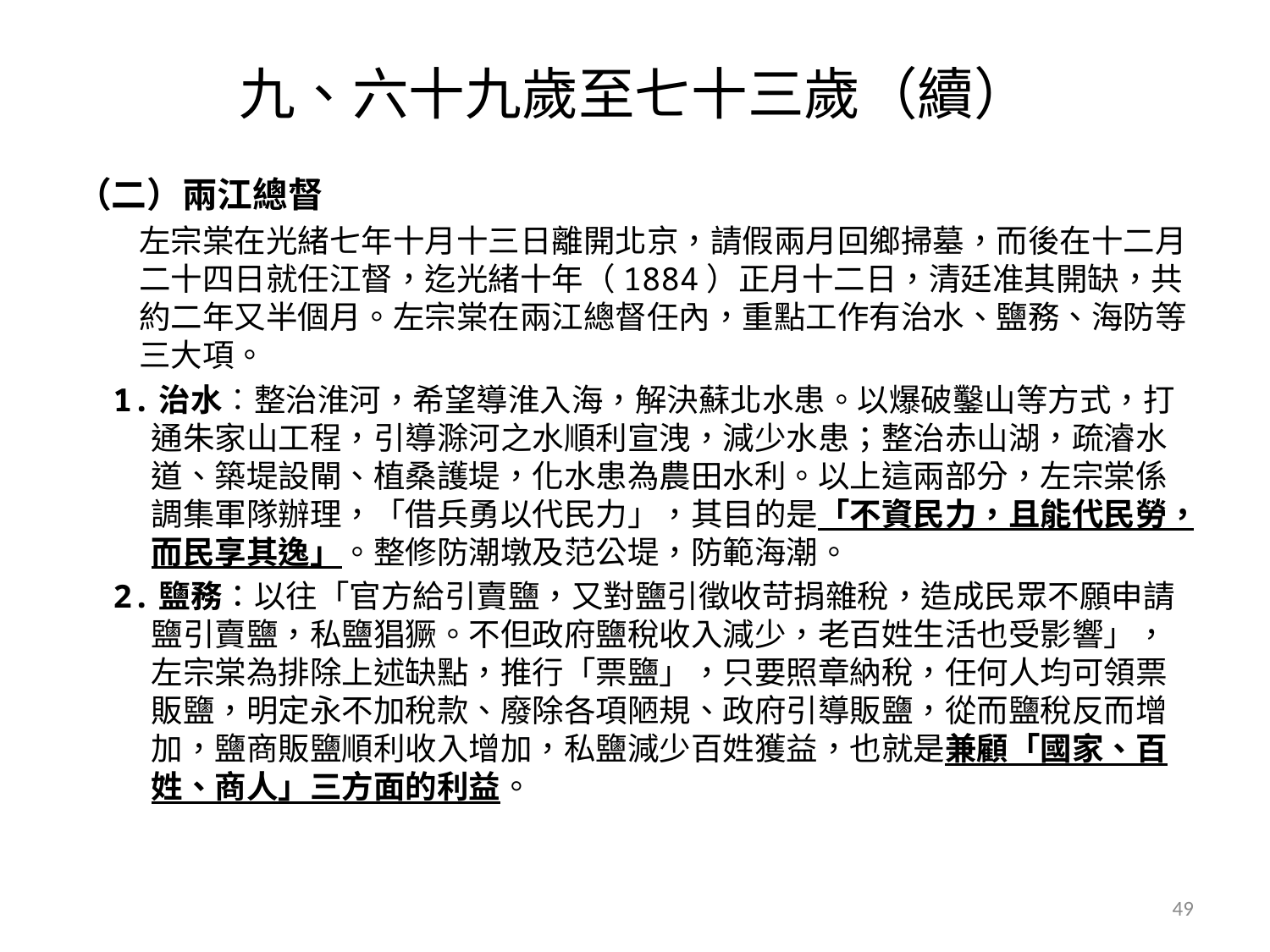

# 九、六十九歲至七十三歲（續）
（二）兩江總督
左宗棠在光緒七年十月十三日離開北京，請假兩月回鄉掃墓，而後在十二月二十四日就任江督，迄光緒十年（1884）正月十二日，清廷准其開缺，共約二年又半個月。左宗棠在兩江總督任內，重點工作有治水、鹽務、海防等三大項。
1.治水︰整治淮河，希望導淮入海，解決蘇北水患。以爆破鑿山等方式，打通朱家山工程，引導滁河之水順利宣洩，減少水患；整治赤山湖，疏濬水道、築堤設閘、植桑護堤，化水患為農田水利。以上這兩部分，左宗棠係調集軍隊辦理，「借兵勇以代民力」，其目的是「不資民力，且能代民勞，而民享其逸」。整修防潮墩及范公堤，防範海潮。
2.鹽務：以往「官方給引賣鹽，又對鹽引徵收苛捐雜稅，造成民眾不願申請鹽引賣鹽，私鹽猖獗。不但政府鹽稅收入減少，老百姓生活也受影響」，左宗棠為排除上述缺點，推行「票鹽」，只要照章納稅，任何人均可領票販鹽，明定永不加稅款、廢除各項陋規、政府引導販鹽，從而鹽稅反而增加，鹽商販鹽順利收入增加，私鹽減少百姓獲益，也就是兼顧「國家、百姓、商人」三方面的利益。
49